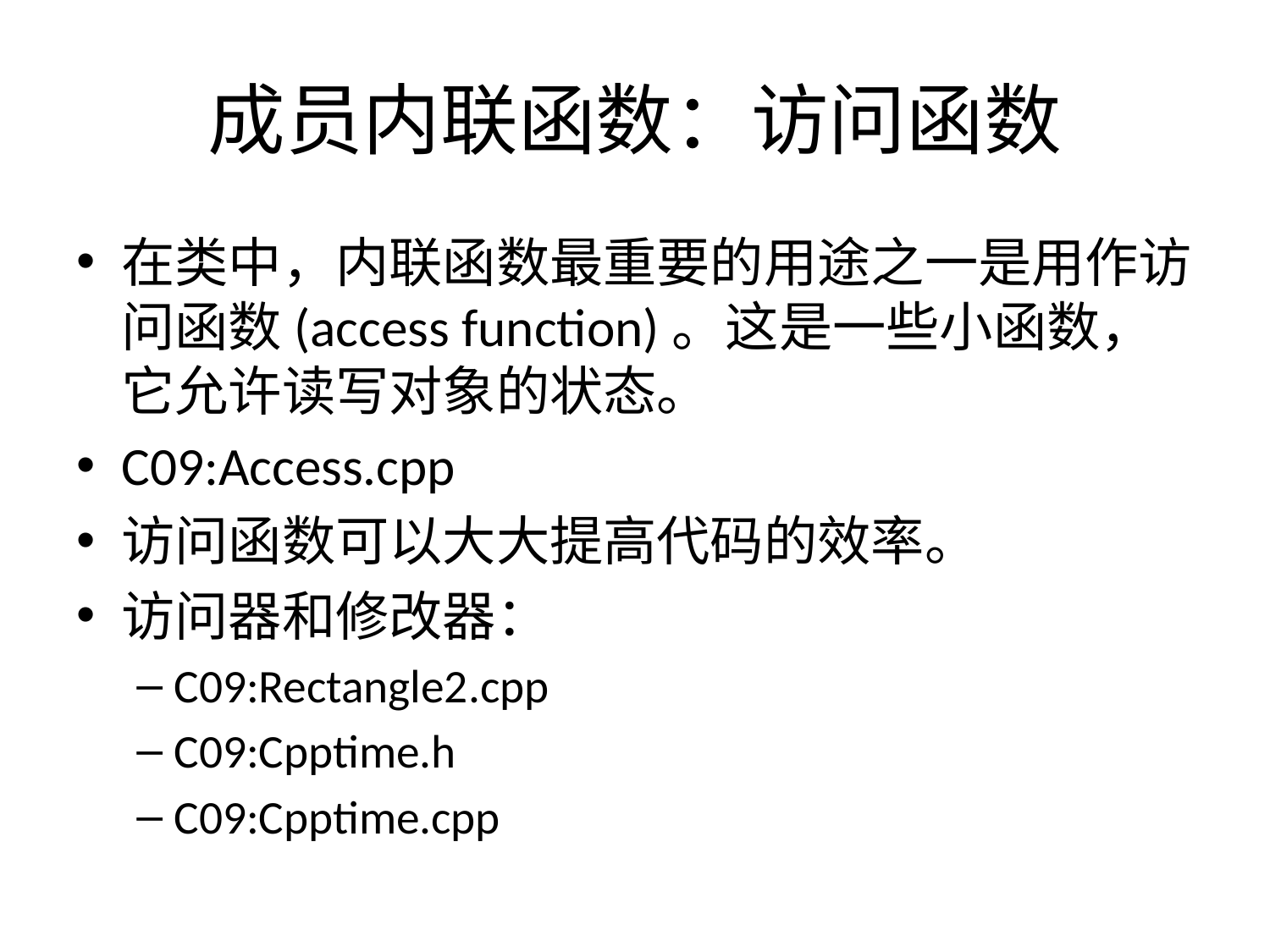

# 成员内联函数：访问函数
在类中，内联函数最重要的用途之一是用作访问函数(access function)。这是一些小函数，它允许读写对象的状态。
C09:Access.cpp
访问函数可以大大提高代码的效率。
访问器和修改器：
C09:Rectangle2.cpp
C09:Cpptime.h
C09:Cpptime.cpp